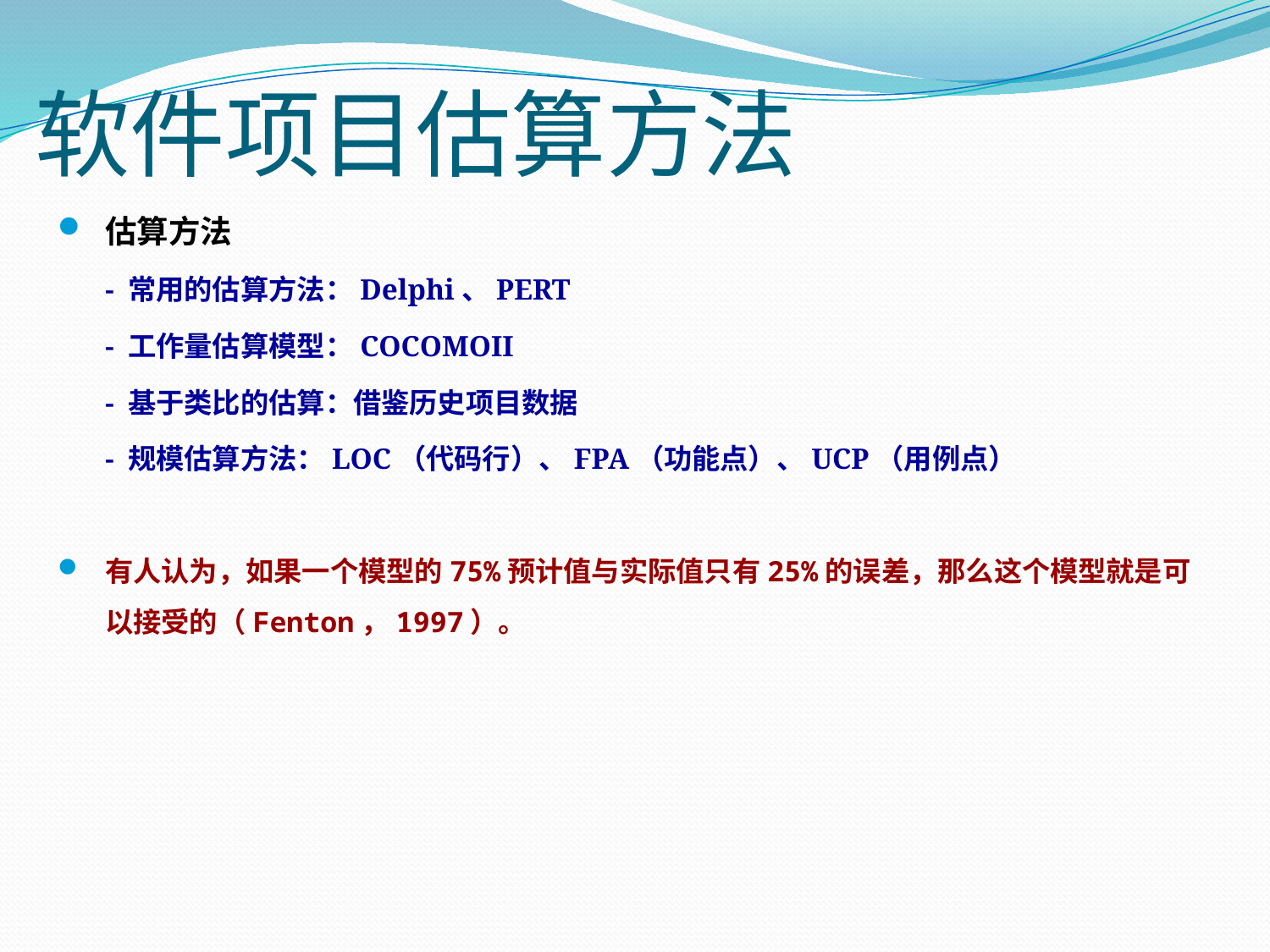

# 软件项目估算方法
估算方法
	- 常用的估算方法：Delphi、PERT
	- 工作量估算模型：COCOMOII
	- 基于类比的估算：借鉴历史项目数据
	- 规模估算方法：LOC（代码行）、FPA（功能点）、UCP（用例点）

有人认为，如果一个模型的75%预计值与实际值只有25%的误差，那么这个模型就是可以接受的（Fenton，1997）。